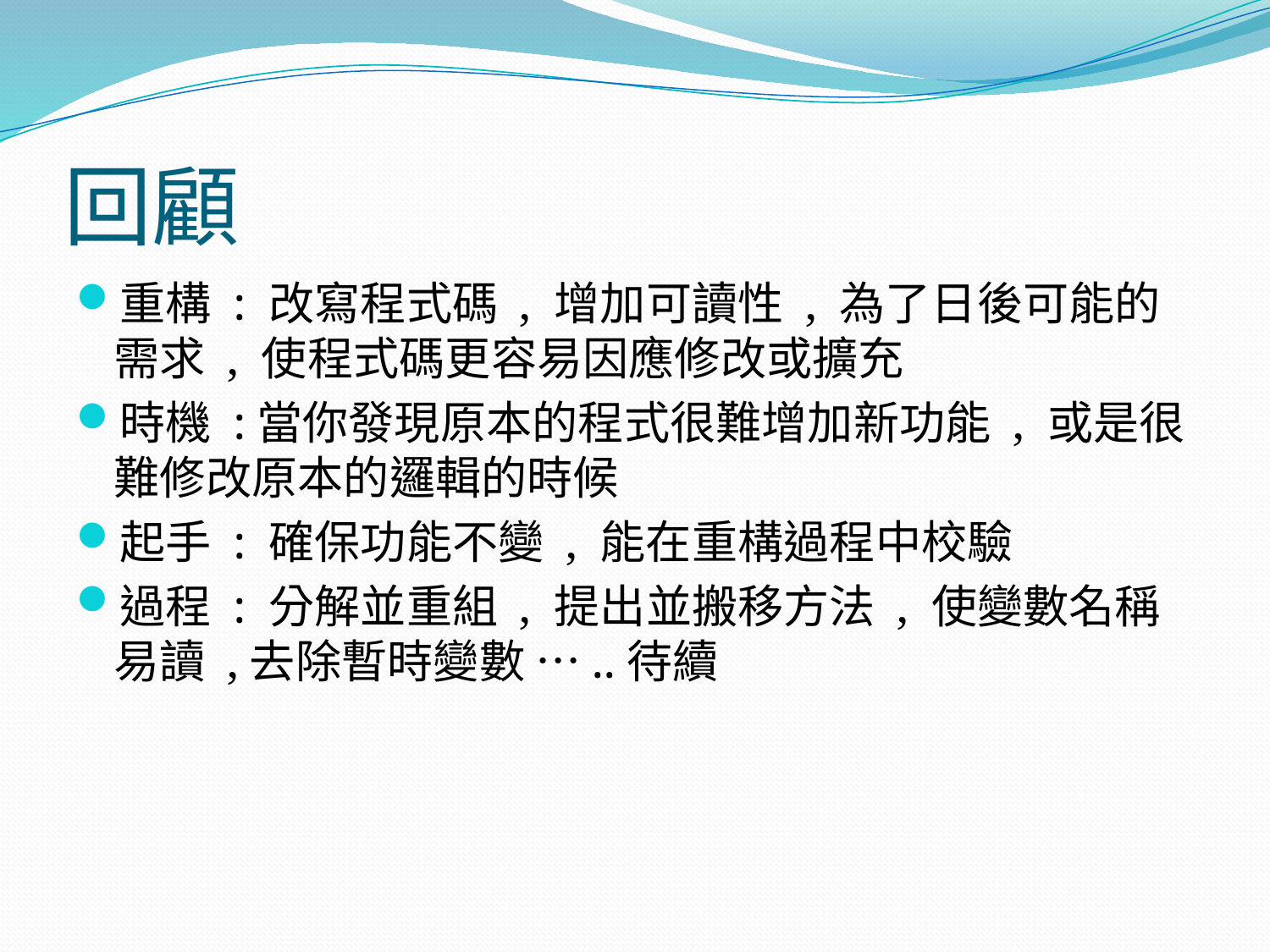

# 回顧
重構 : 改寫程式碼 , 增加可讀性 , 為了日後可能的需求 , 使程式碼更容易因應修改或擴充
時機 :當你發現原本的程式很難增加新功能 , 或是很難修改原本的邏輯的時候
起手 : 確保功能不變 , 能在重構過程中校驗
過程 : 分解並重組 , 提出並搬移方法 , 使變數名稱易讀 ,去除暫時變數 …..待續